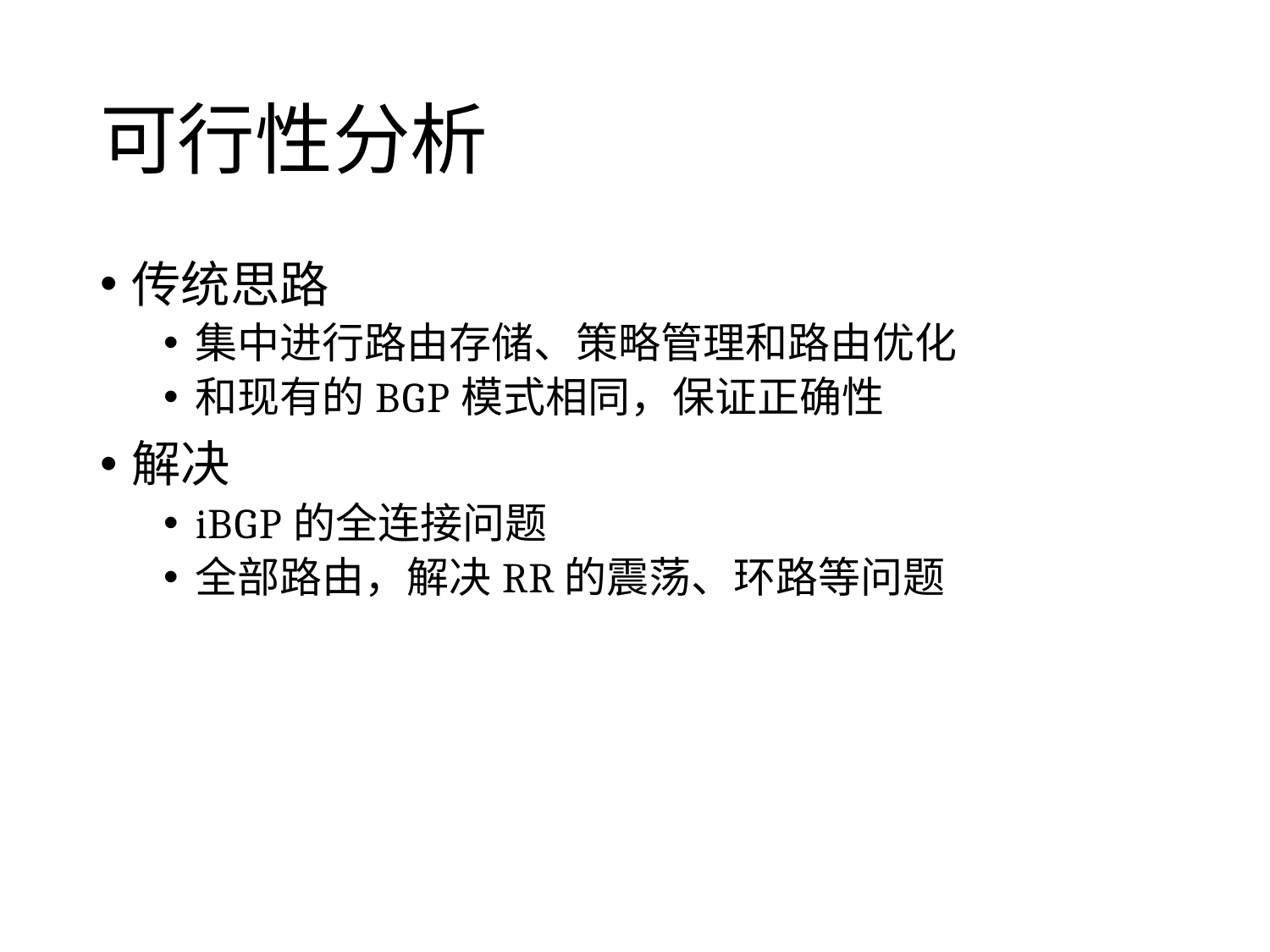

# 可行性分析
传统思路
集中进行路由存储、策略管理和路由优化
和现有的BGP模式相同，保证正确性
解决
iBGP的全连接问题
全部路由，解决RR的震荡、环路等问题